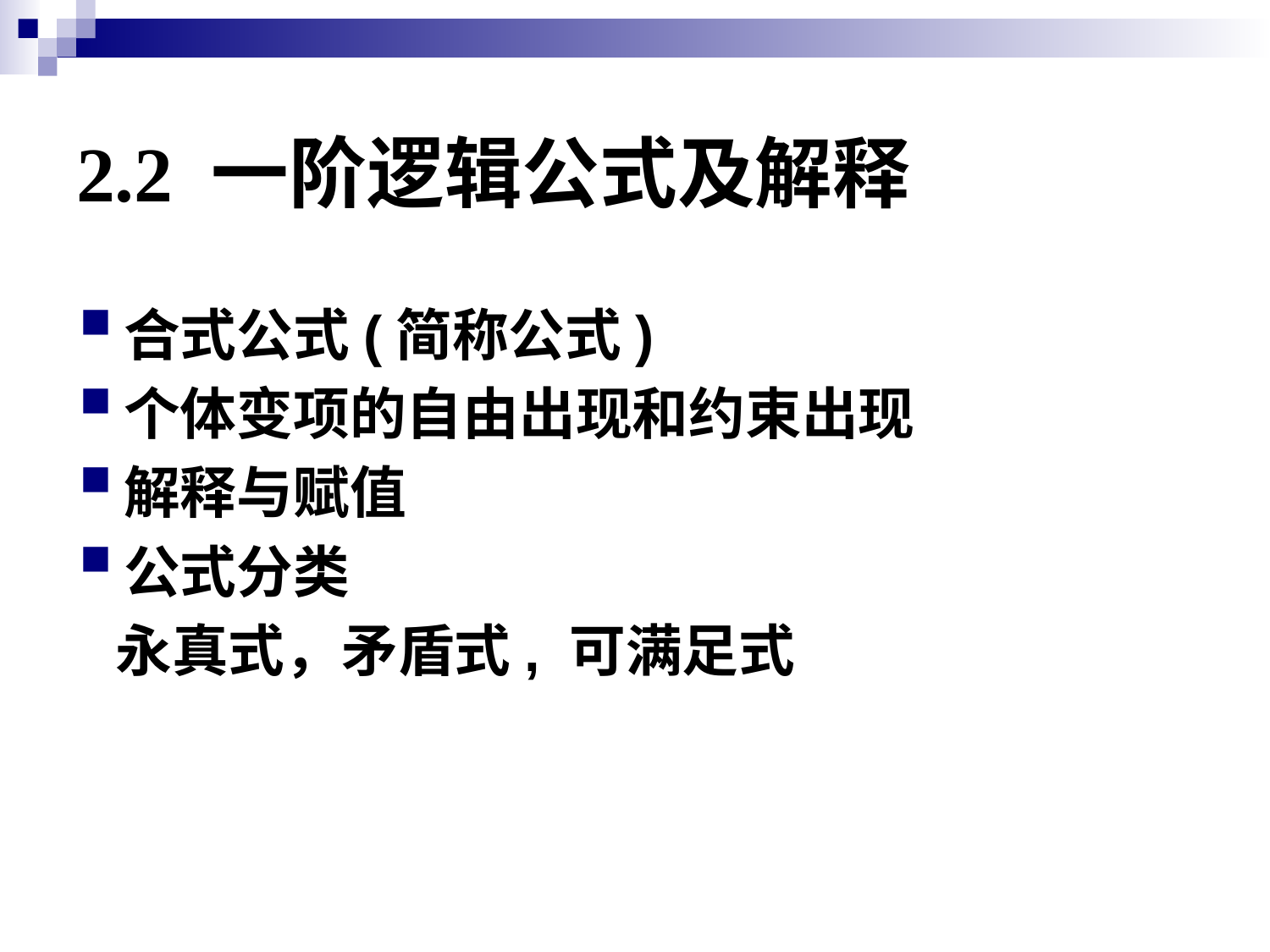

# 2.2 一阶逻辑公式及解释
合式公式(简称公式)
个体变项的自由出现和约束出现
解释与赋值
公式分类
  永真式，矛盾式, 可满足式
1